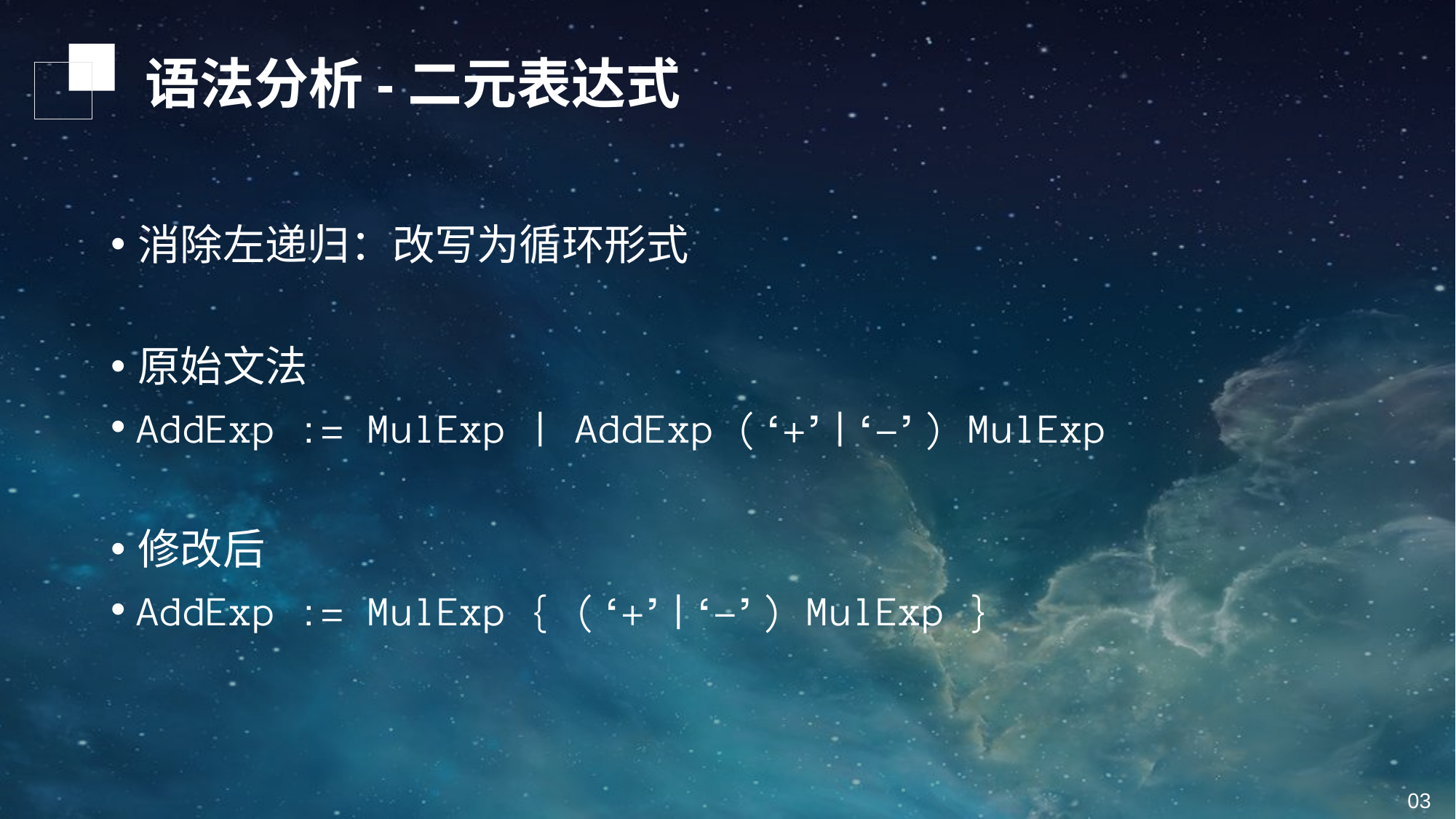

语法分析-二元表达式

消除左递归：改写为循环形式

原始文法
AddExp := MulExp | AddExp (‘+’|‘-’) MulExp

修改后
AddExp := MulExp { (‘+’|‘-’) MulExp }

03